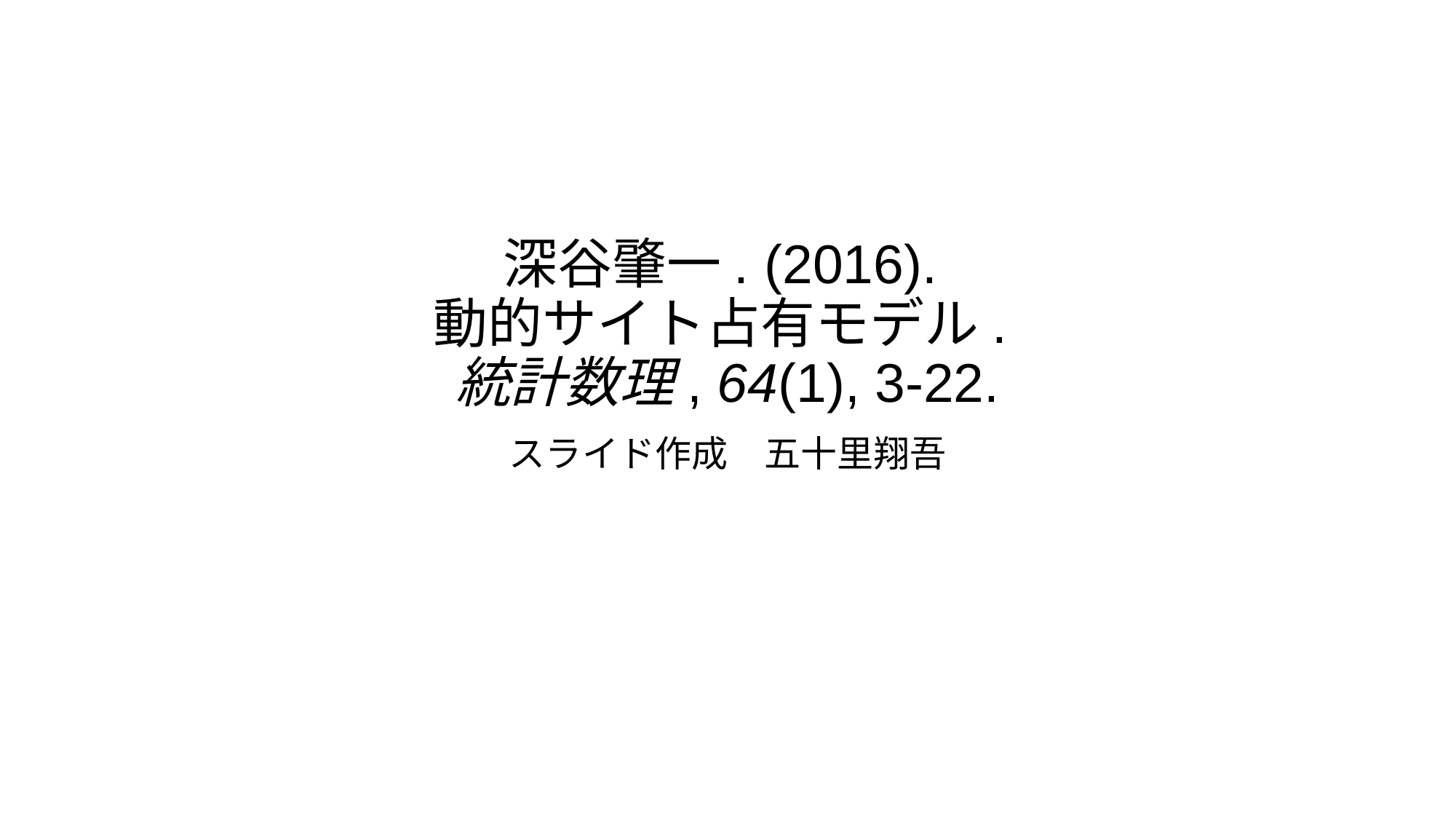

# 深谷肇一. (2016). 動的サイト占有モデル.  統計数理, 64(1), 3-22.
スライド作成　五十里翔吾